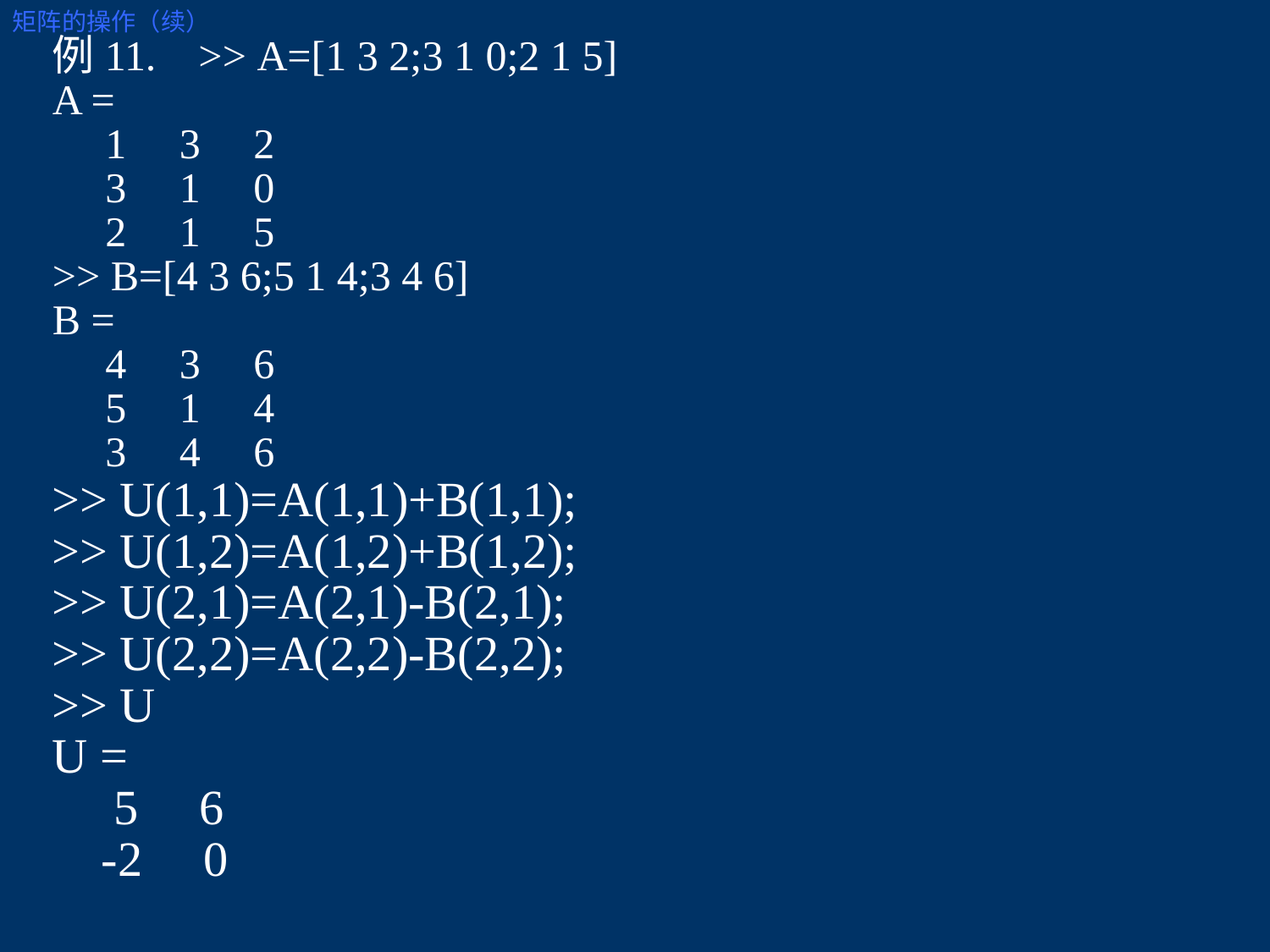

矩阵的操作（续）
例11.    >> A=[1 3 2;3 1 0;2 1 5]
A =
     1     3     2
     3     1     0
     2     1     5
>> B=[4 3 6;5 1 4;3 4 6]
B =
     4     3     6
     5     1     4
     3     4     6
>> U(1,1)=A(1,1)+B(1,1);
>> U(1,2)=A(1,2)+B(1,2);
>> U(2,1)=A(2,1)-B(2,1);
>> U(2,2)=A(2,2)-B(2,2);
>> U
U =
     5     6
    -2     0